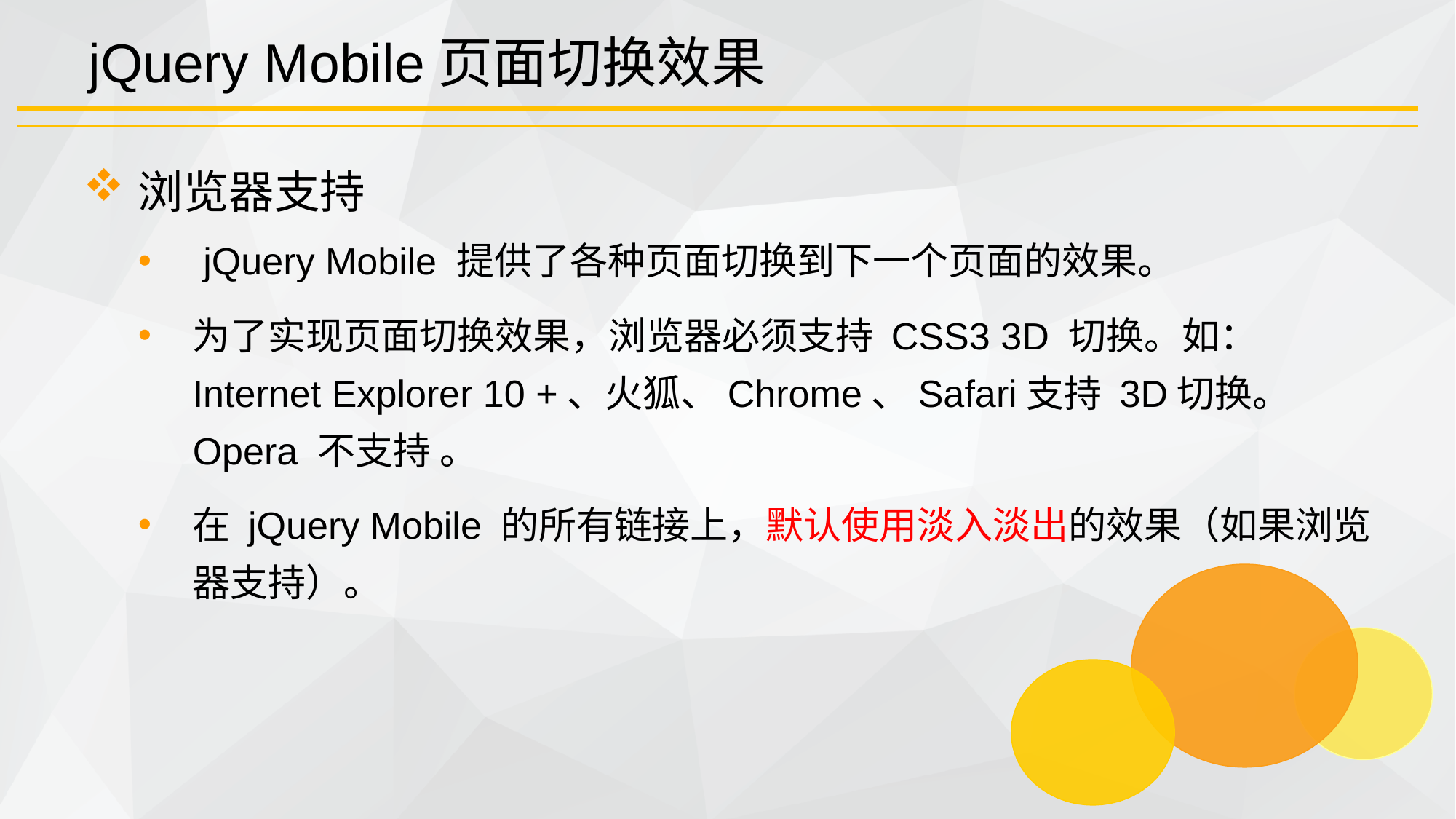

# jQuery Mobile页面切换效果
浏览器支持
 jQuery Mobile 提供了各种页面切换到下一个页面的效果。
为了实现页面切换效果，浏览器必须支持 CSS3 3D 切换。如： Internet Explorer 10 +、火狐、Chrome、Safari支持 3D切换。 Opera 不支持 。
在 jQuery Mobile 的所有链接上，默认使用淡入淡出的效果（如果浏览器支持）。